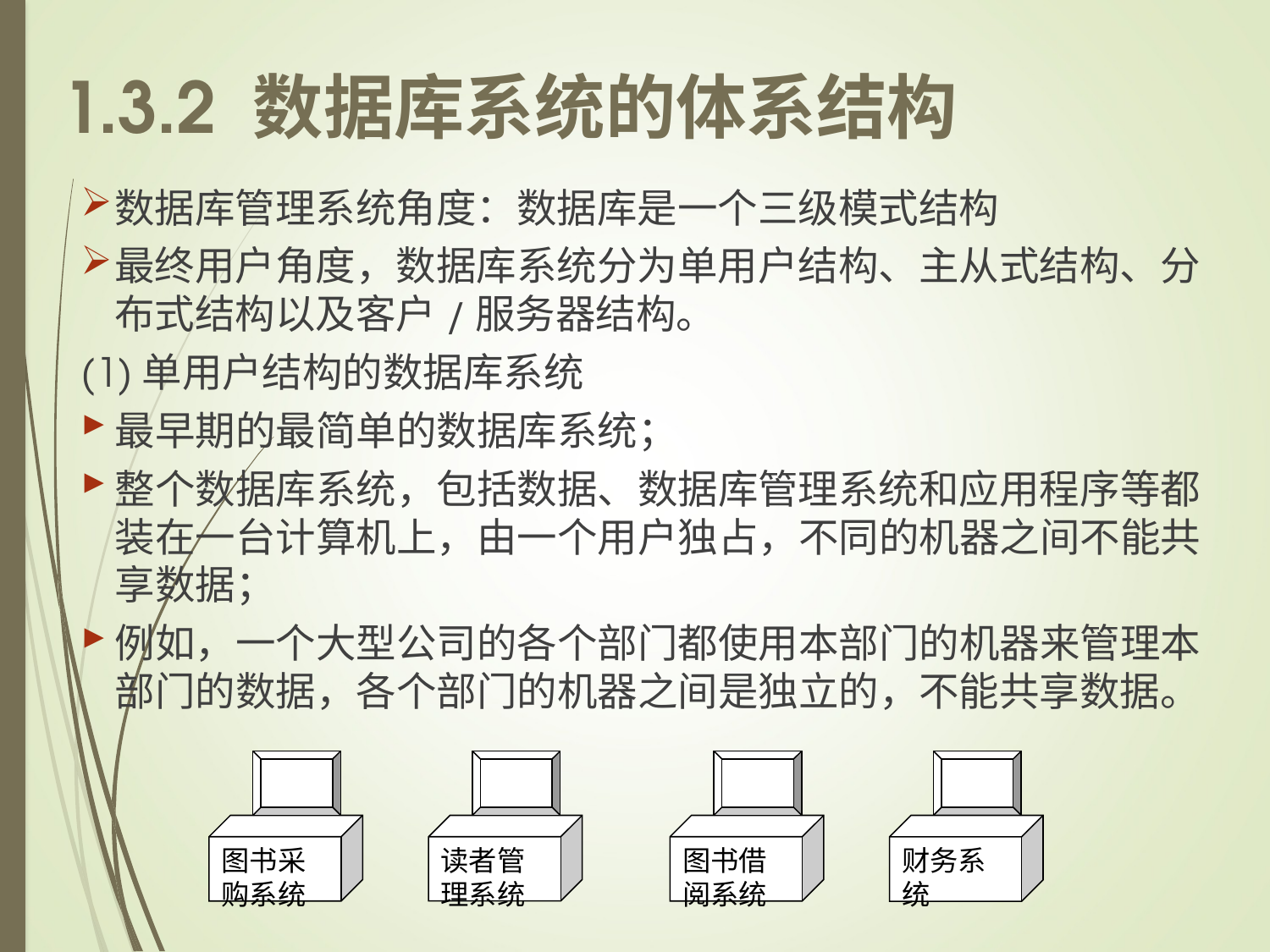

1.3.2 数据库系统的体系结构
数据库管理系统角度：数据库是一个三级模式结构
最终用户角度，数据库系统分为单用户结构、主从式结构、分布式结构以及客户/服务器结构。
(1)单用户结构的数据库系统
最早期的最简单的数据库系统；
整个数据库系统，包括数据、数据库管理系统和应用程序等都装在一台计算机上，由一个用户独占，不同的机器之间不能共享数据；
例如，一个大型公司的各个部门都使用本部门的机器来管理本部门的数据，各个部门的机器之间是独立的，不能共享数据。

图书采购系统
读者管理系统
图书借阅系统
财务系统